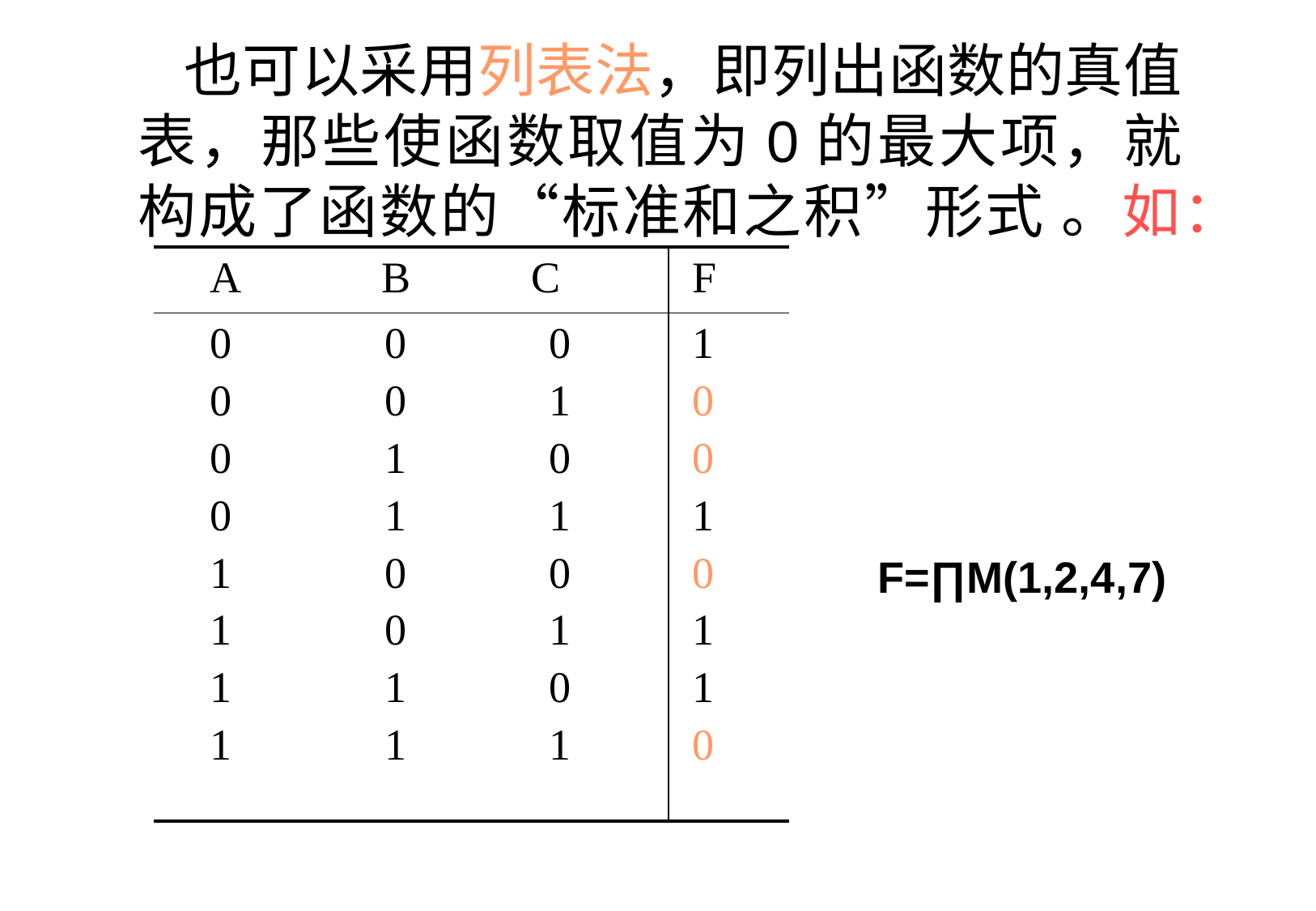

也可以采用列表法，即列出函数的真值表，那些使函数取值为0的最大项，就构成了函数的“标准和之积”形式 。如：
| A B C | F |
| --- | --- |
| 0 0 0 0 0 1 0 1 0 0 1 1 1 0 0 1 0 1 1 1 0 1 1 1 | 1 0 0 1 0 1 1 0 |
F=∏M(1,2,4,7)